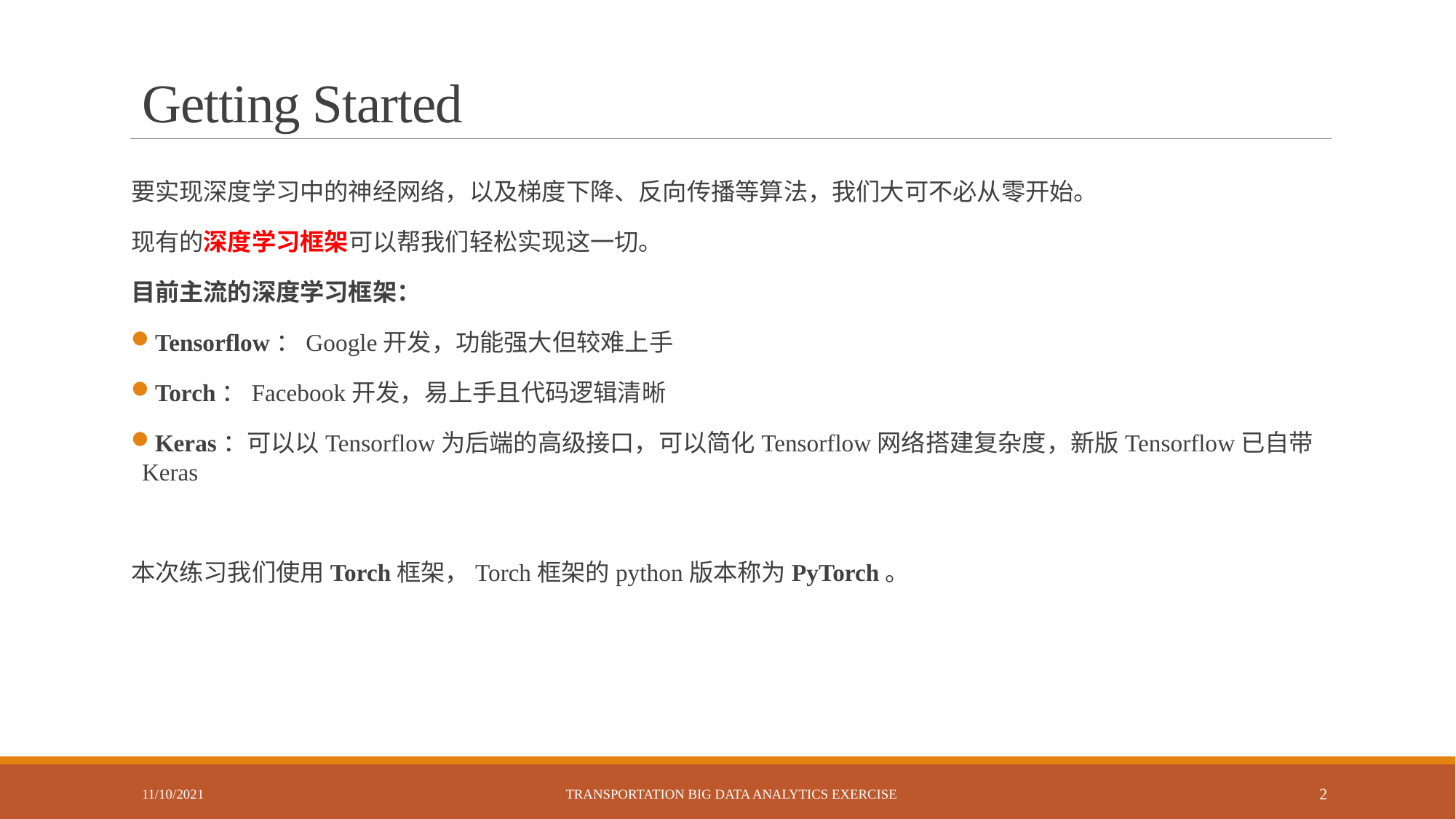

# Getting Started
要实现深度学习中的神经网络，以及梯度下降、反向传播等算法，我们大可不必从零开始。
现有的深度学习框架可以帮我们轻松实现这一切。
目前主流的深度学习框架：
Tensorflow：Google开发，功能强大但较难上手
Torch：Facebook开发，易上手且代码逻辑清晰
Keras：可以以Tensorflow为后端的高级接口，可以简化Tensorflow网络搭建复杂度，新版Tensorflow已自带Keras

本次练习我们使用Torch框架，Torch框架的python版本称为PyTorch。

11/10/2021
Transportation Big Data Analytics eXERCISE
2